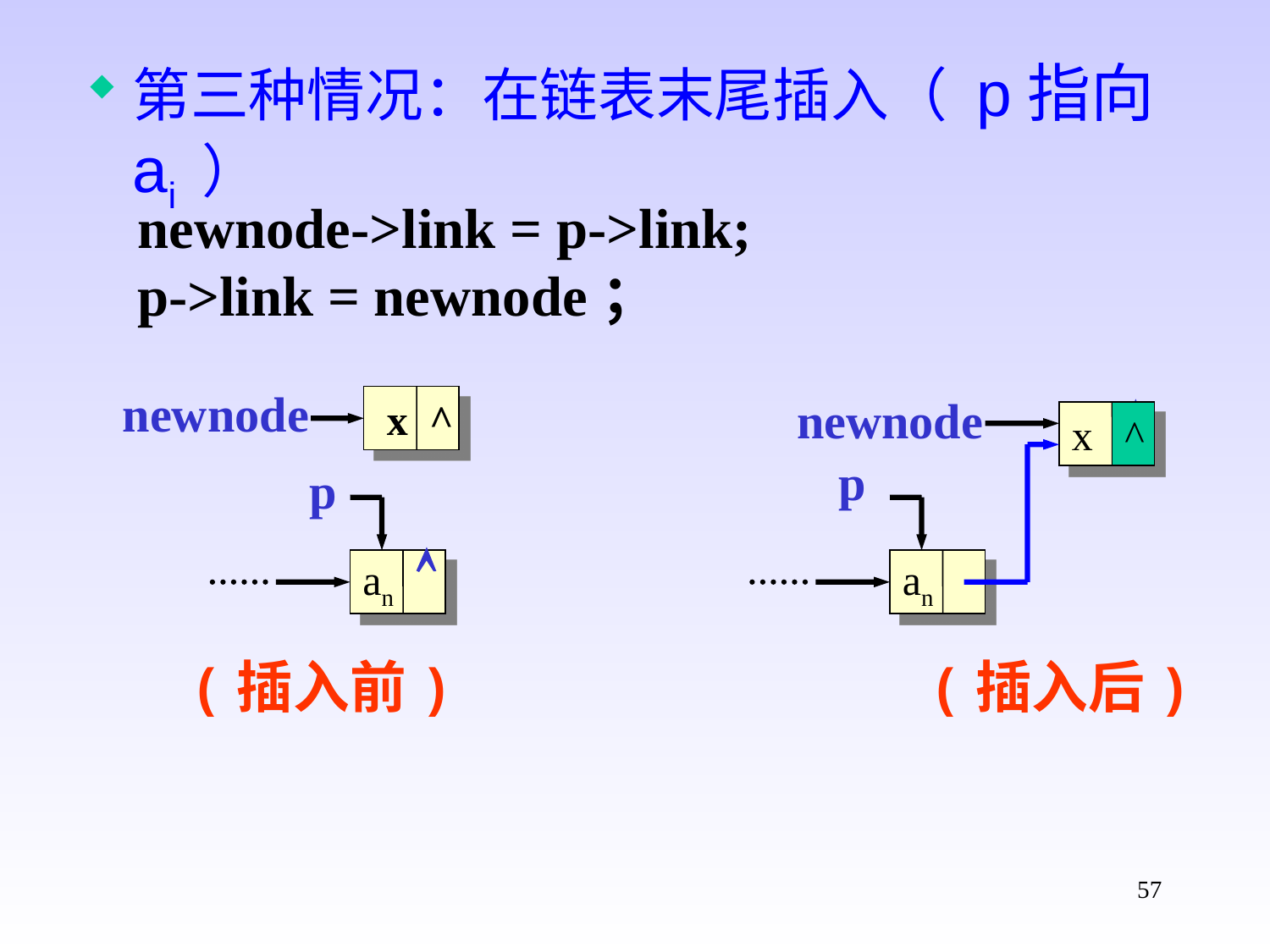

第三种情况：在链表末尾插入（ p指向ai ）

newnode->link = p->link;
p->link = newnode；
newnode
newnode
∧
 x  ^

x

^

p

p

∧
an

an

(插入前)              (插入后)
57